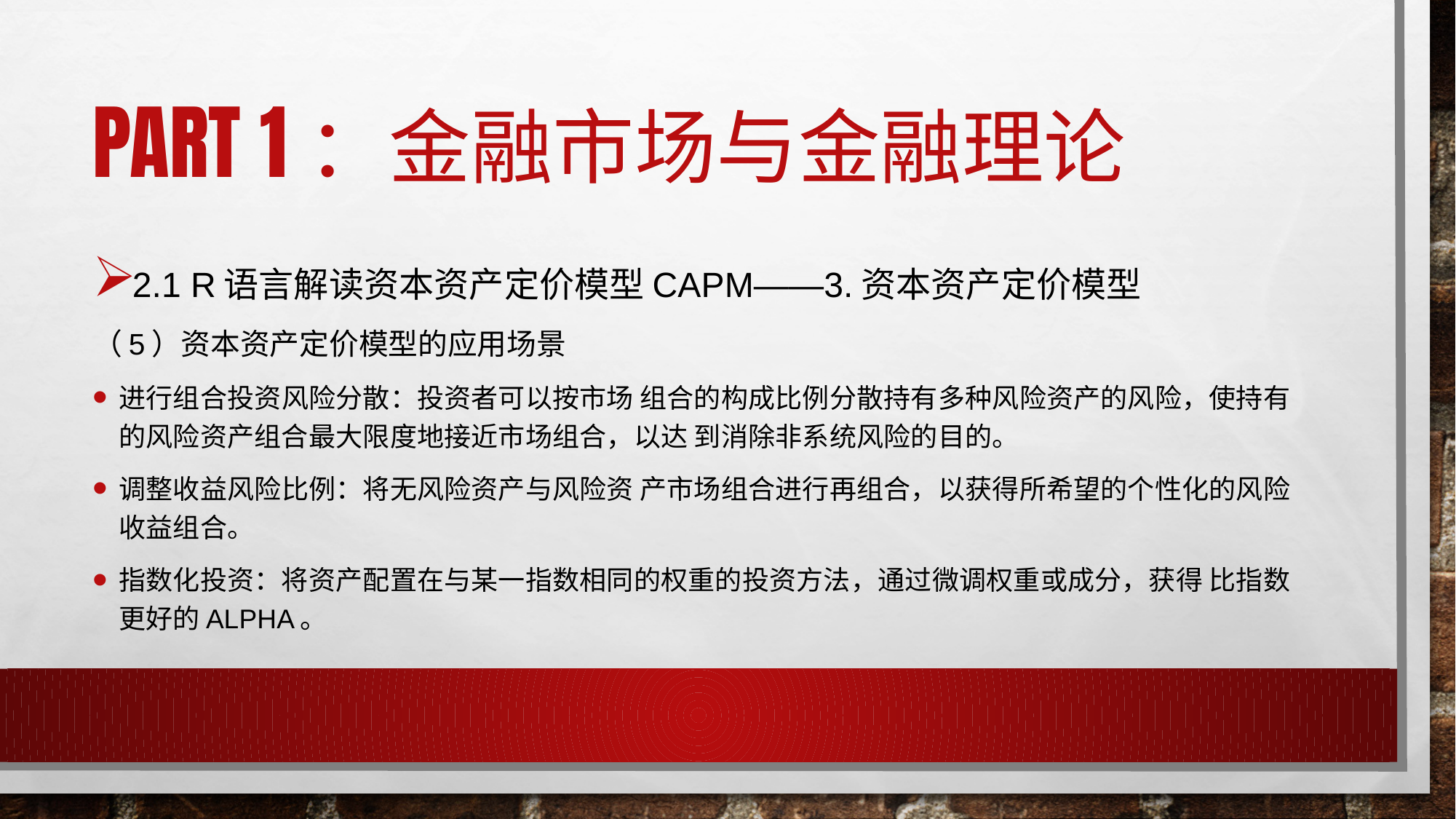

# Part 1：金融市场与金融理论
2.1 R语言解读资本资产定价模型CAPM——3.资本资产定价模型
（5）资本资产定价模型的应用场景
进⾏组合投资风险分散：投资者可以按市场 组合的构成⽐例分散持有多种风险资产的风险，使持有 的风险资产组合最⼤限度地接近市场组合，以达 到消除⾮系统风险的⽬的。
调整收益⻛险⽐例：将无风险资产与风险资 产市场组合进⾏再组合，以获得所希望的个性化的风险收益组合。
指数化投资：将资产配置在与某⼀指数相同的权重的投资⽅法，通过微调权重或成分，获得 ⽐指数更好的alpha。